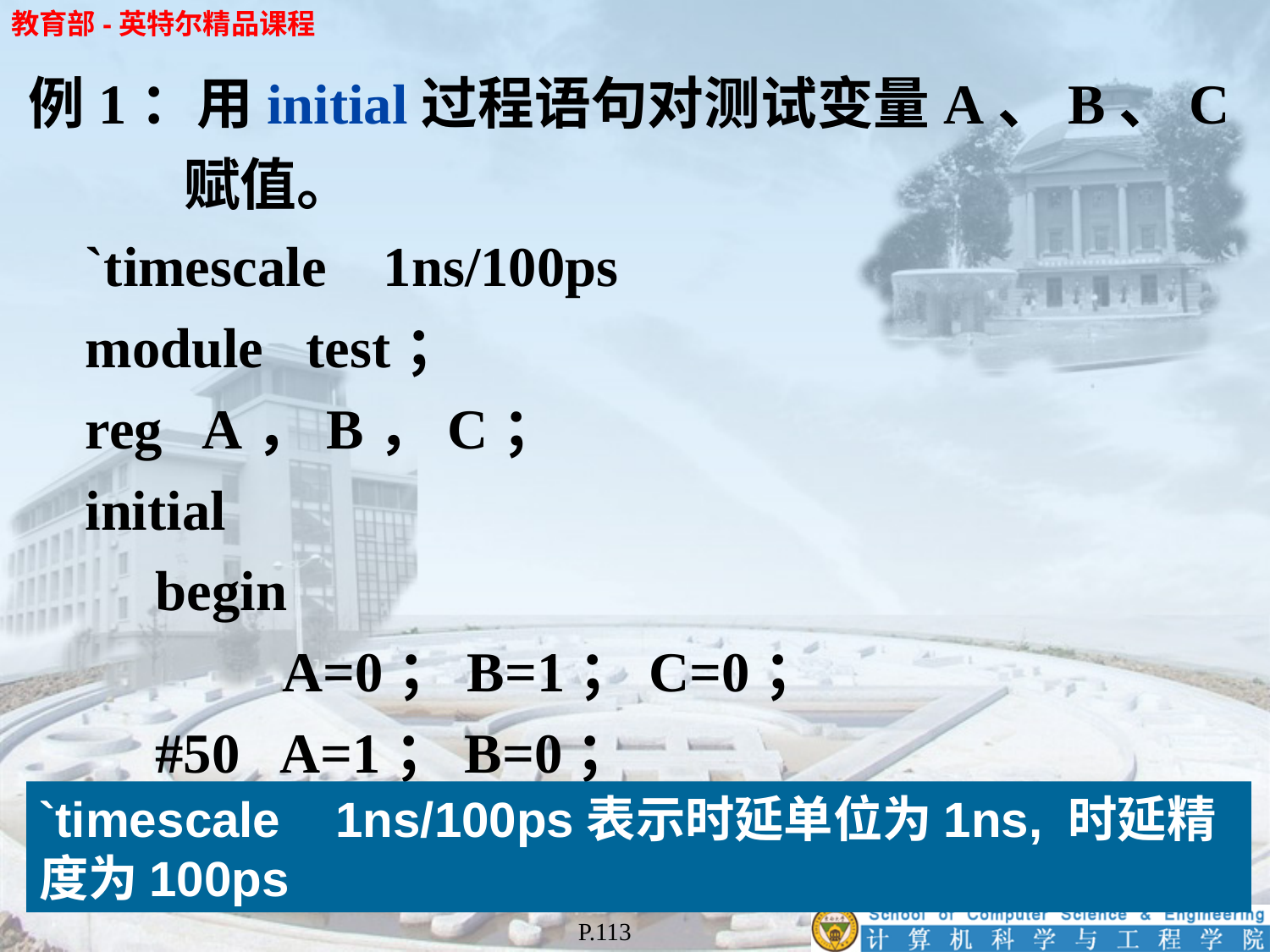

例1：用initial过程语句对测试变量A、B、C
           赋值。
    `timescale    1ns/100ps
    module   test；
    reg   A，B，C；
    initial
	begin
		A=0；B=1；C=0；
	#50   A=1；B=0；
`timescale    1ns/100ps表示时延单位为1ns, 时延精度为100ps
P.113